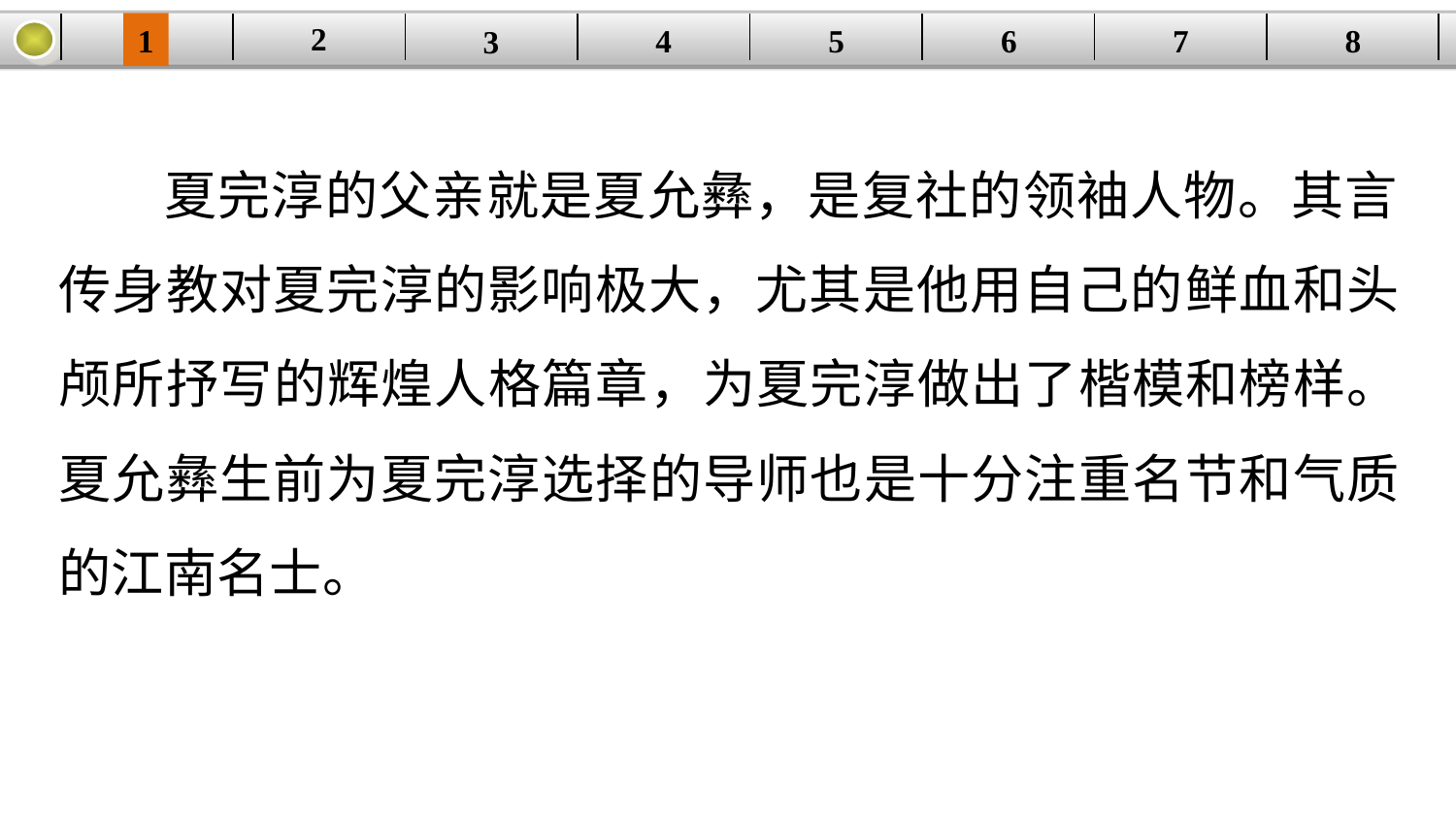

2
1
8
7
6
|  |  |  |  |  |  |  |  |
| --- | --- | --- | --- | --- | --- | --- | --- |
5
4
3

夏完淳的父亲就是夏允彝，是复社的领袖人物。其言传身教对夏完淳的影响极大，尤其是他用自己的鲜血和头颅所抒写的辉煌人格篇章，为夏完淳做出了楷模和榜样。夏允彝生前为夏完淳选择的导师也是十分注重名节和气质的江南名士。